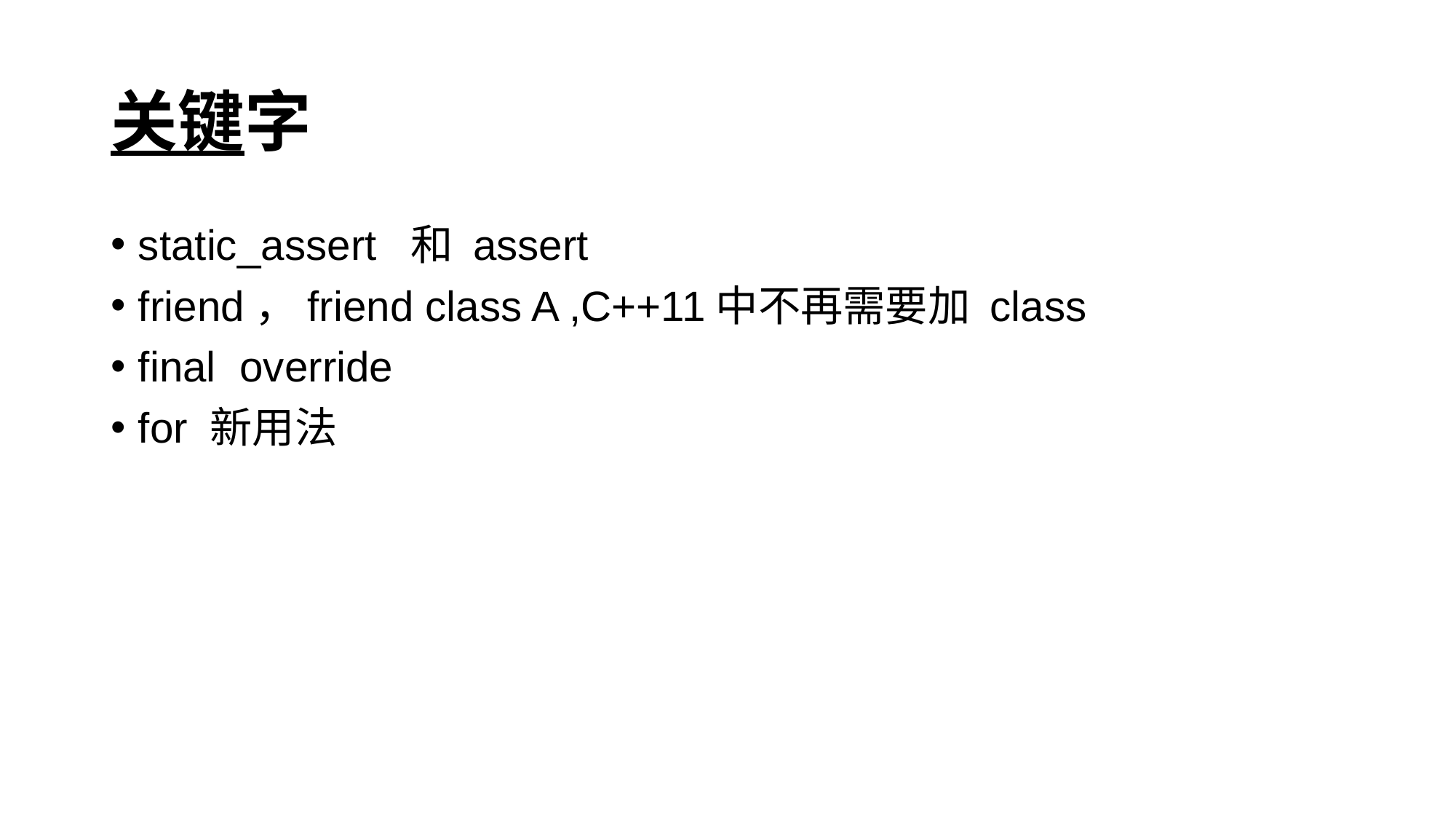

# 关键字
static_assert  和 assert
friend，friend class A ,C++11中不再需要加 class
final  override
for 新用法